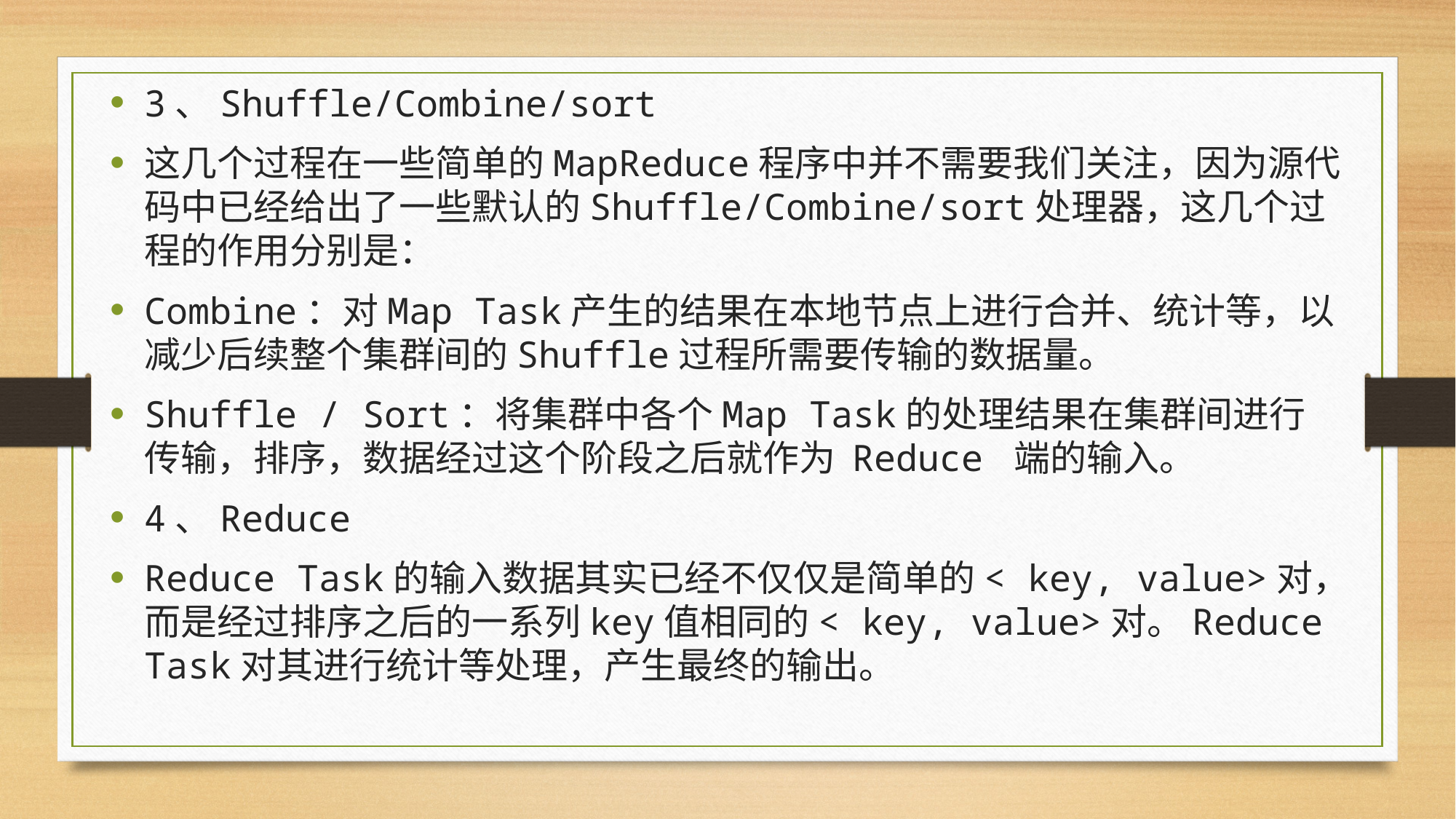

3、Shuffle/Combine/sort
这几个过程在一些简单的MapReduce程序中并不需要我们关注，因为源代码中已经给出了一些默认的Shuffle/Combine/sort处理器，这几个过程的作用分别是：
Combine：对Map Task产生的结果在本地节点上进行合并、统计等，以减少后续整个集群间的Shuffle过程所需要传输的数据量。
Shuffle / Sort：将集群中各个Map Task的处理结果在集群间进行传输，排序，数据经过这个阶段之后就作为 Reduce 端的输入。
4、Reduce
Reduce Task的输入数据其实已经不仅仅是简单的< key, value>对，而是经过排序之后的一系列key值相同的< key, value>对。Reduce Task对其进行统计等处理，产生最终的输出。